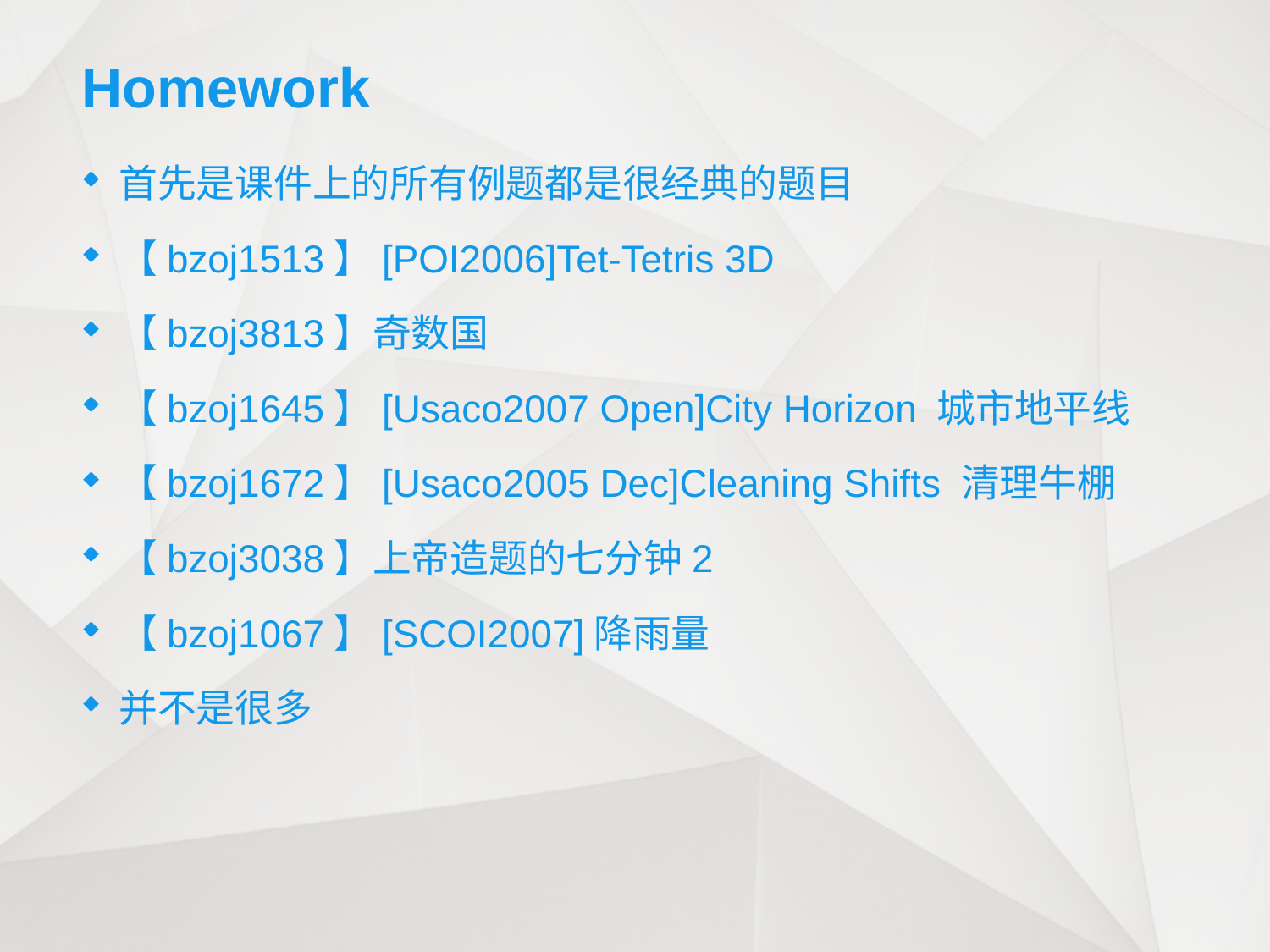

# Homework
首先是课件上的所有例题都是很经典的题目
【bzoj1513】[POI2006]Tet-Tetris 3D
【bzoj3813】奇数国
【bzoj1645】[Usaco2007 Open]City Horizon 城市地平线
【bzoj1672】[Usaco2005 Dec]Cleaning Shifts 清理牛棚
【bzoj3038】上帝造题的七分钟2
【bzoj1067】[SCOI2007]降雨量
并不是很多